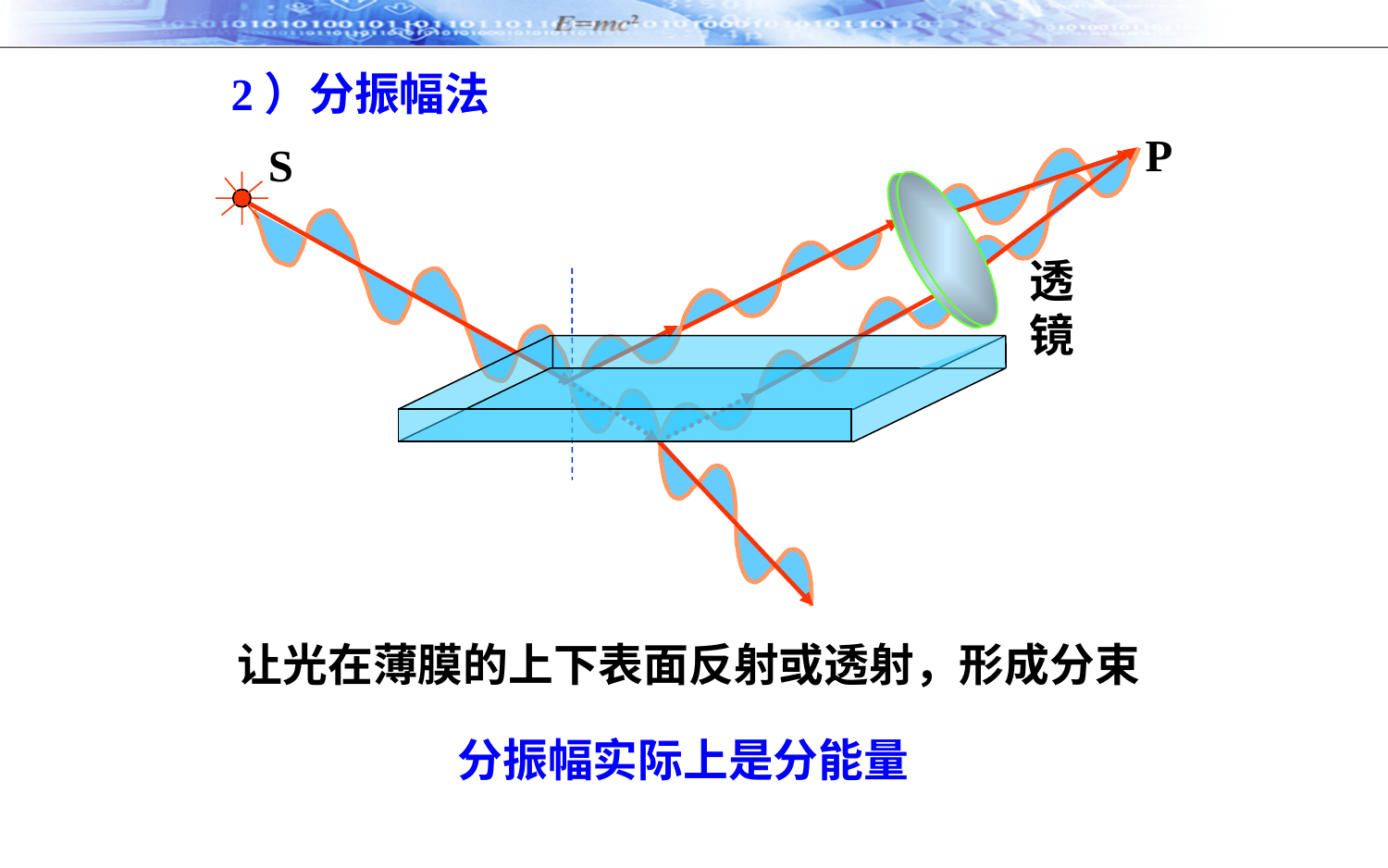

2）分振幅法
P
S

透
镜

让光在薄膜的上下表面反射或透射，形成分束
分振幅实际上是分能量